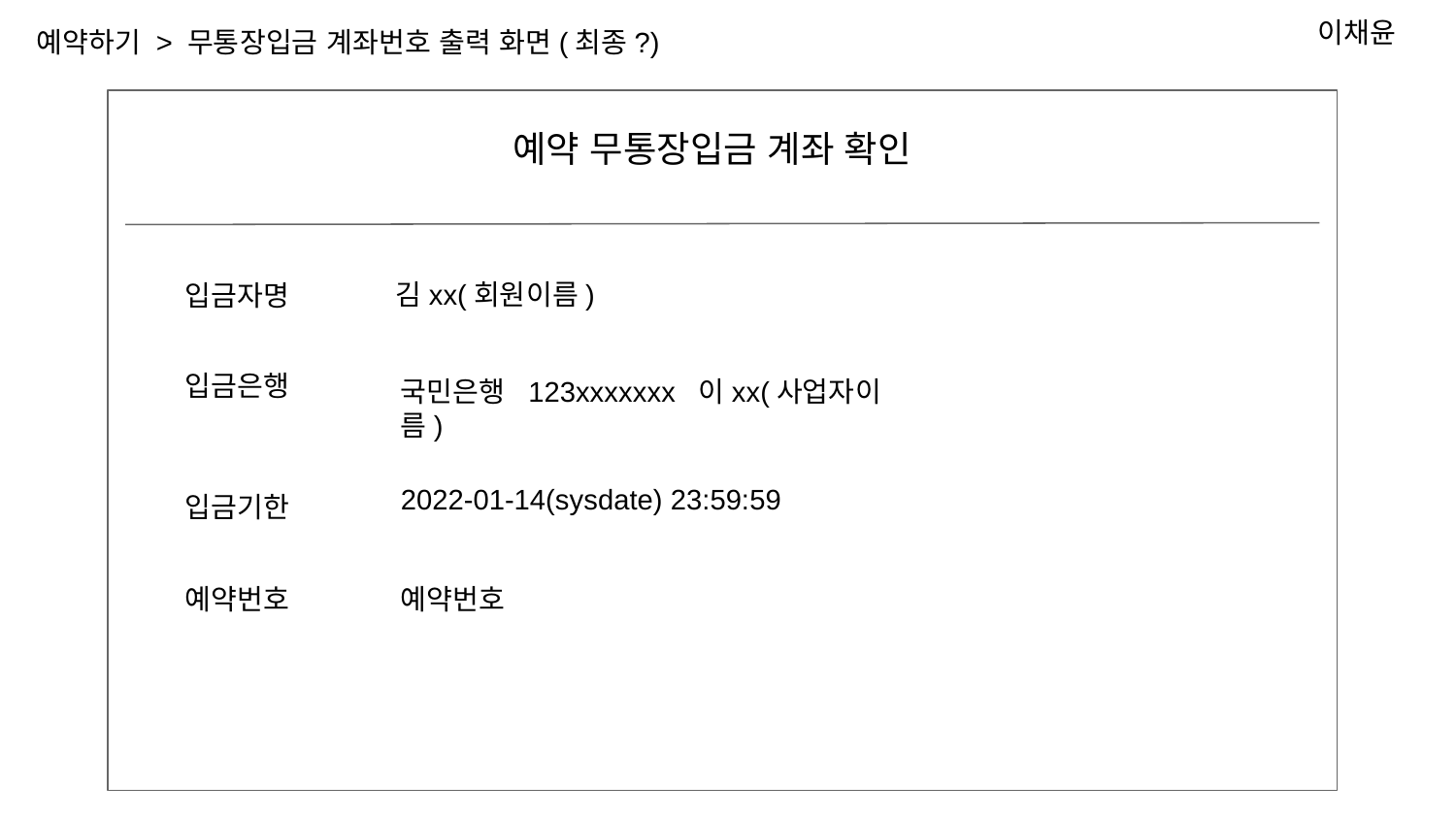

이채윤
예약하기 > 무통장입금 계좌번호 출력 화면(최종?)

예약 무통장입금 계좌 확인
김xx(회원이름)
입금자명
입금은행

국민은행  123xxxxxxx  이xx(사업자이름)

2022-01-14(sysdate) 23:59:59
입금기한

예약번호
예약번호